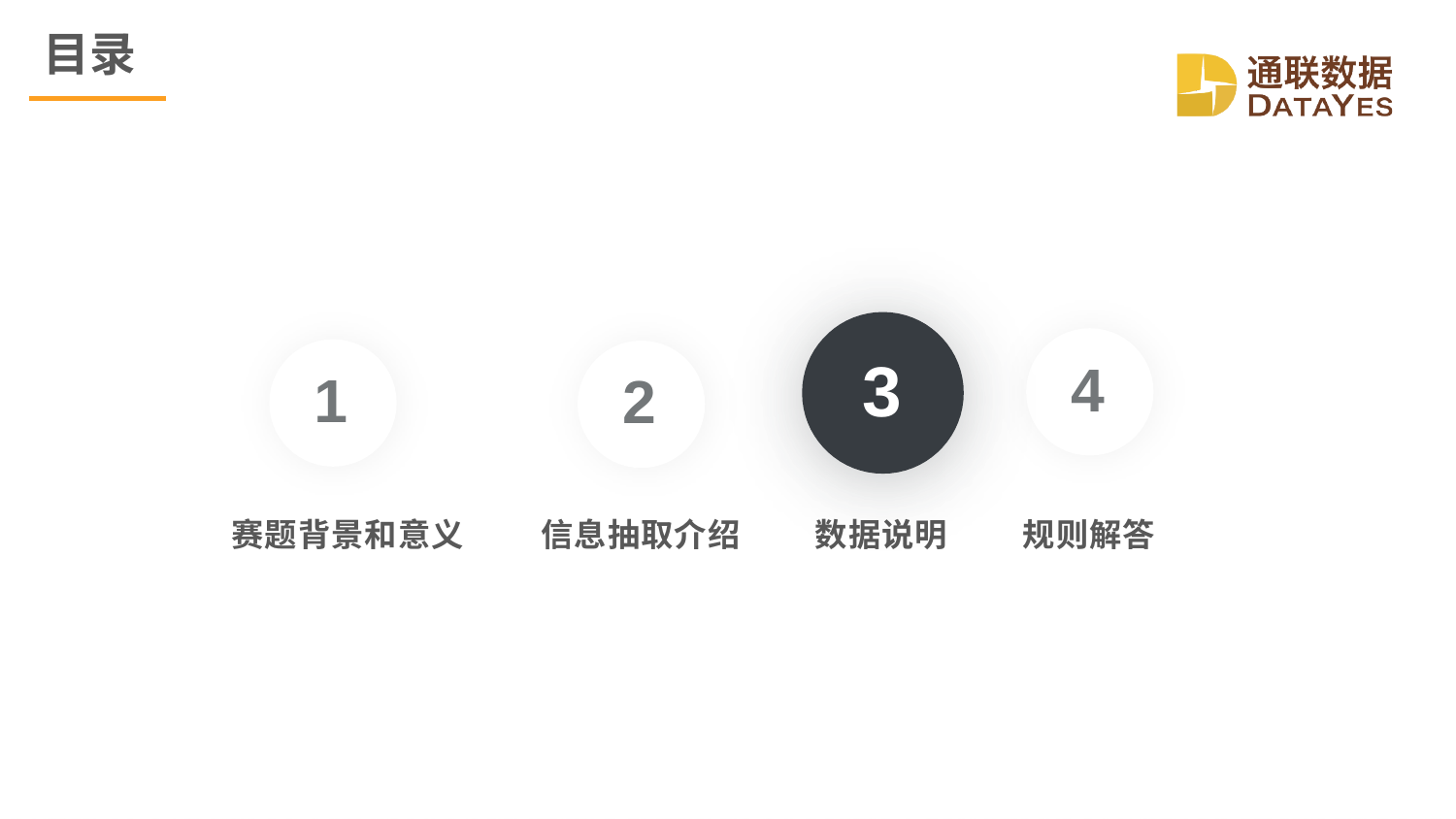

目录

3
4
1
2
规则解答
赛题背景和意义
信息抽取介绍
数据说明

Copyright © 2017 DataYes. All rights reserved	● 保密文件，请勿外泄